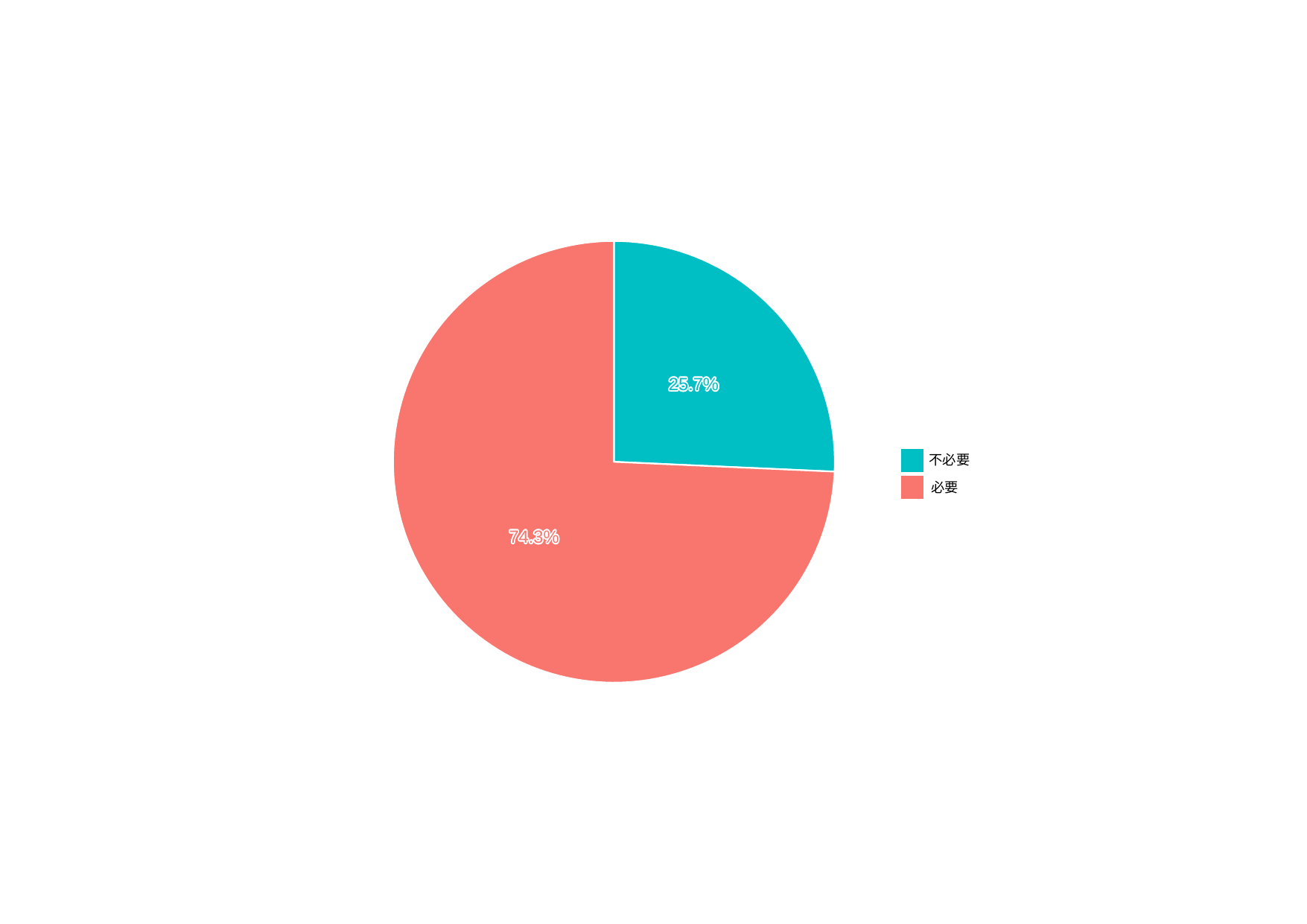

25.7%
25.7%
25.7%
25.7%
25.7%
25.7%
25.7%
25.7%
25.7%
25.7%
25.7%
25.7%
25.7%
25.7%
25.7%
25.7%
25.7%

不必要

必要
74.3%
74.3%
74.3%
74.3%
74.3%
74.3%
74.3%
74.3%
74.3%
74.3%
74.3%
74.3%
74.3%
74.3%
74.3%
74.3%
74.3%